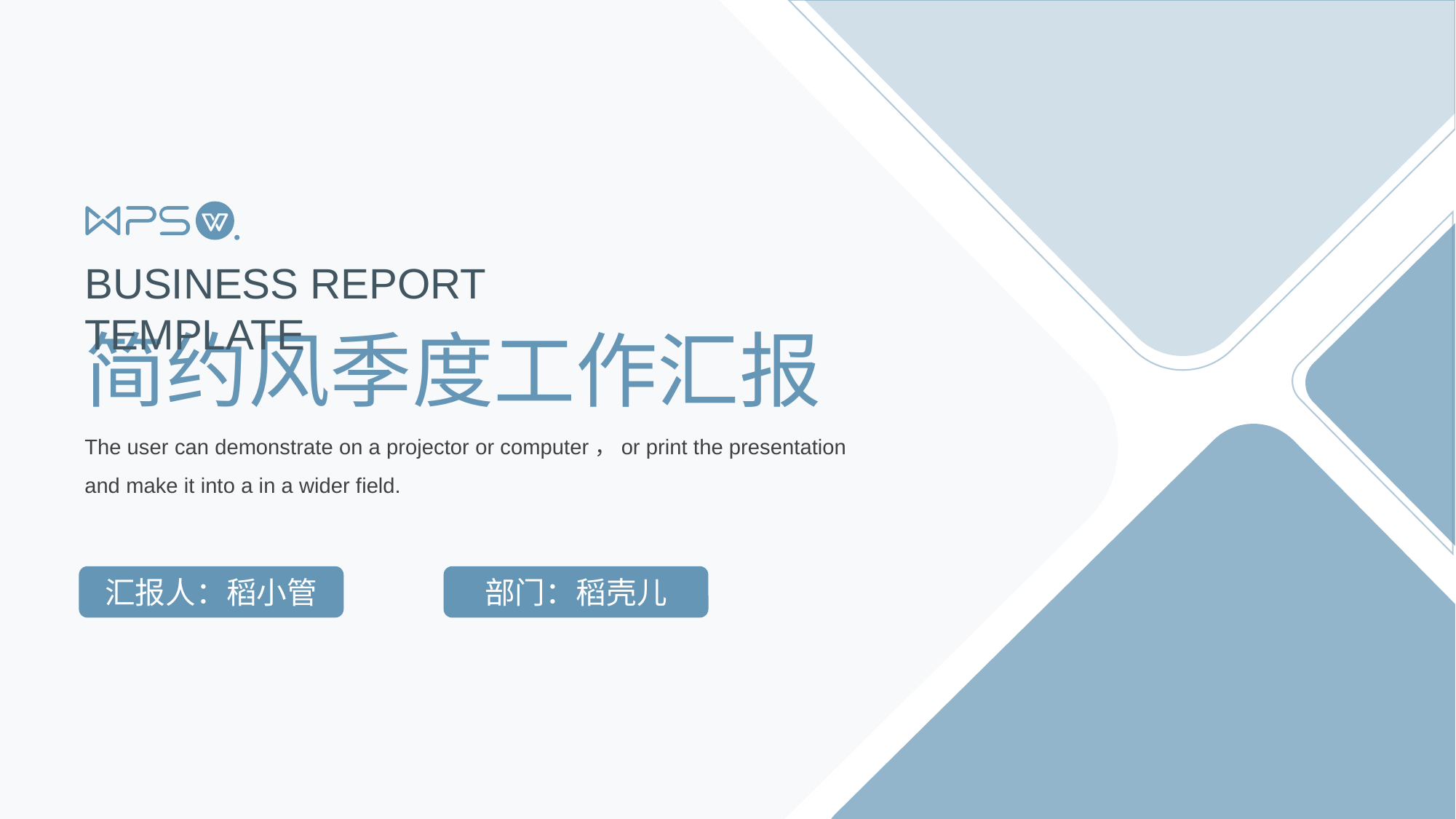

BUSINESS REPORT TEMPLATE
简约风季度工作汇报
The user can demonstrate on a projector or computer，or print the presentation and make it into a in a wider field.
汇报人：稻小管
部门：稻壳儿